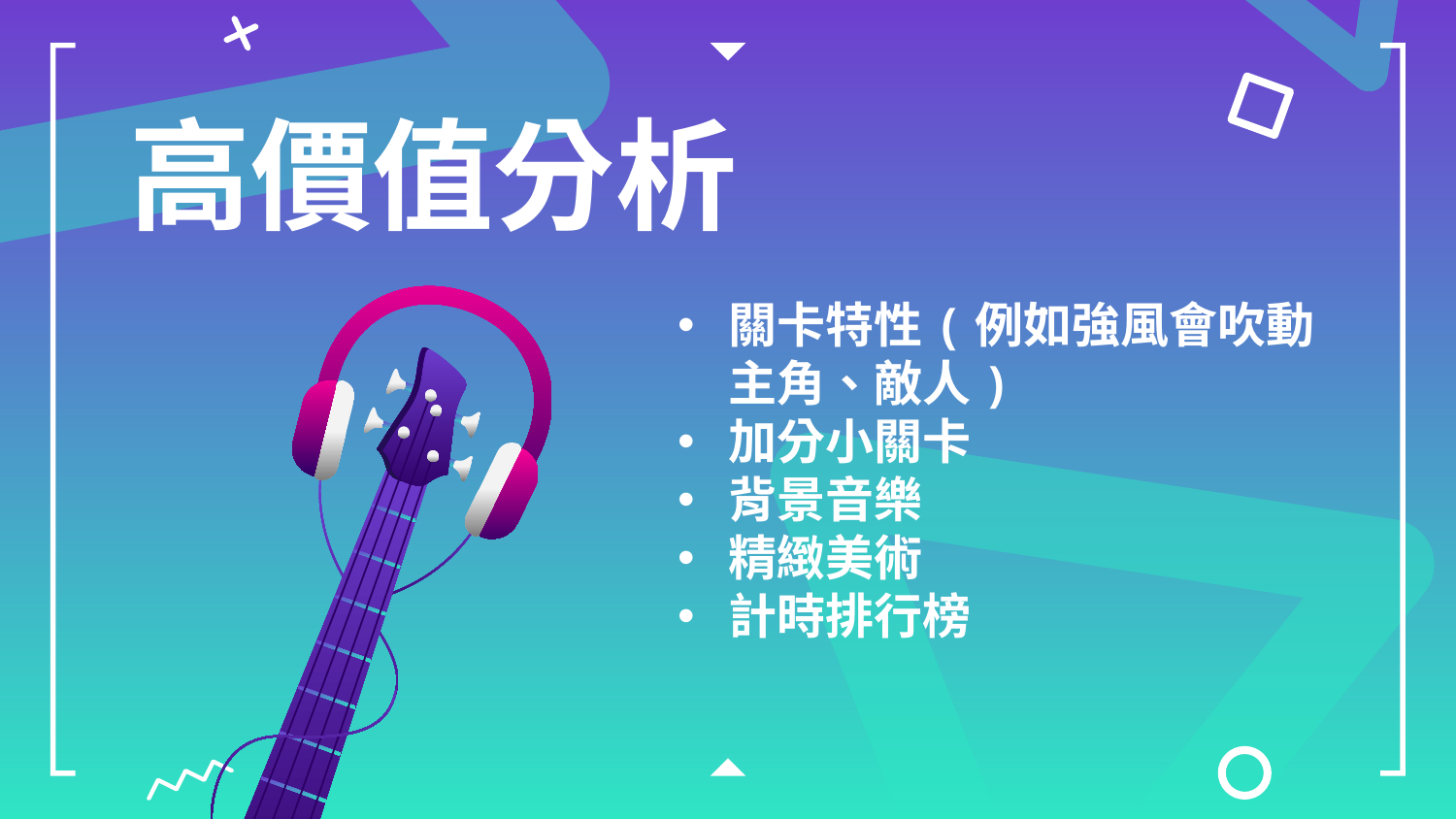

# 高價值分析

關卡特性(例如強風會吹動主角、敵人)
加分小關卡
背景音樂
精緻美術
計時排行榜